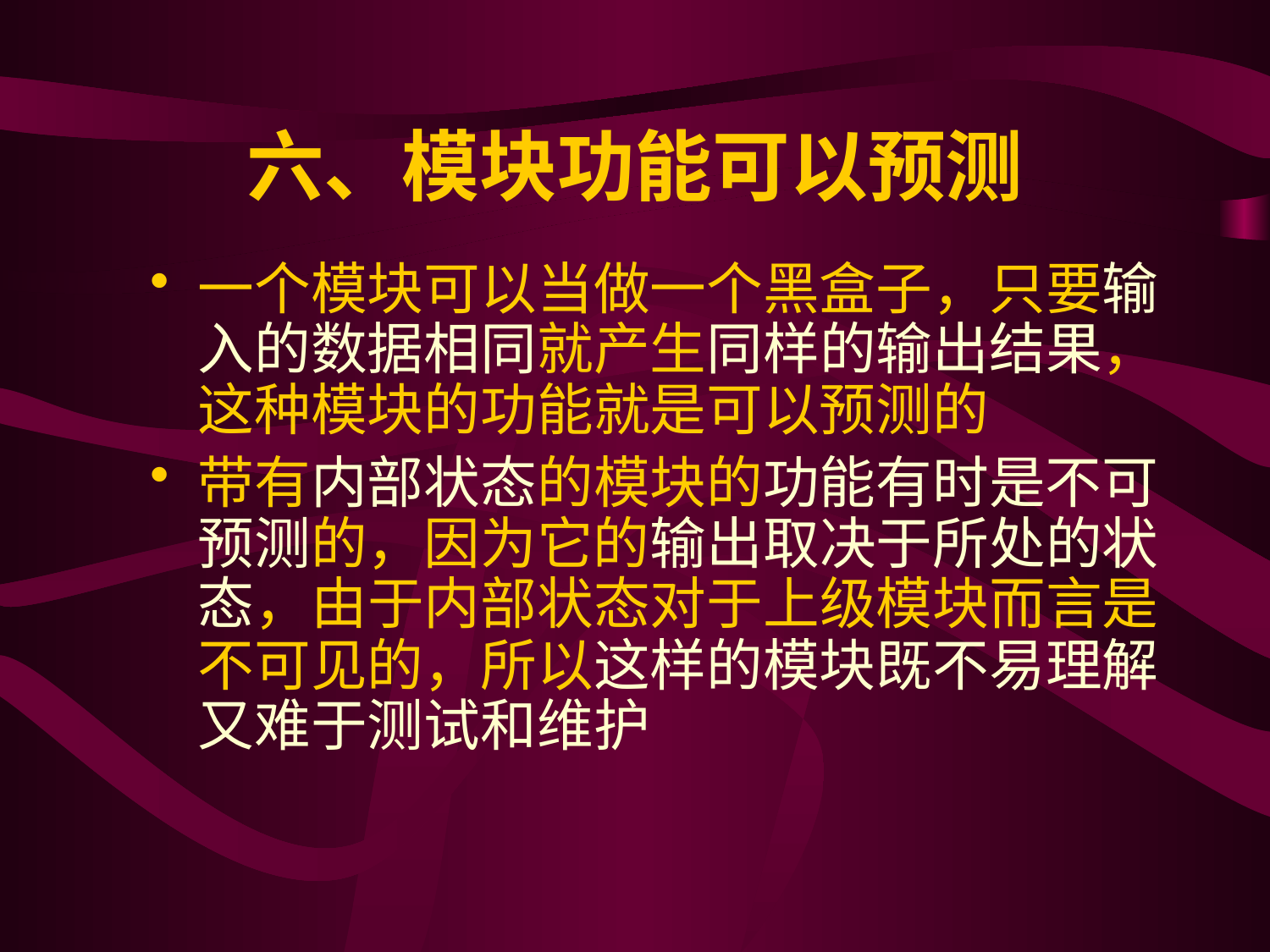

# 六、模块功能可以预测
一个模块可以当做一个黑盒子，只要输入的数据相同就产生同样的输出结果，这种模块的功能就是可以预测的
带有内部状态的模块的功能有时是不可预测的，因为它的输出取决于所处的状态，由于内部状态对于上级模块而言是不可见的，所以这样的模块既不易理解又难于测试和维护

164